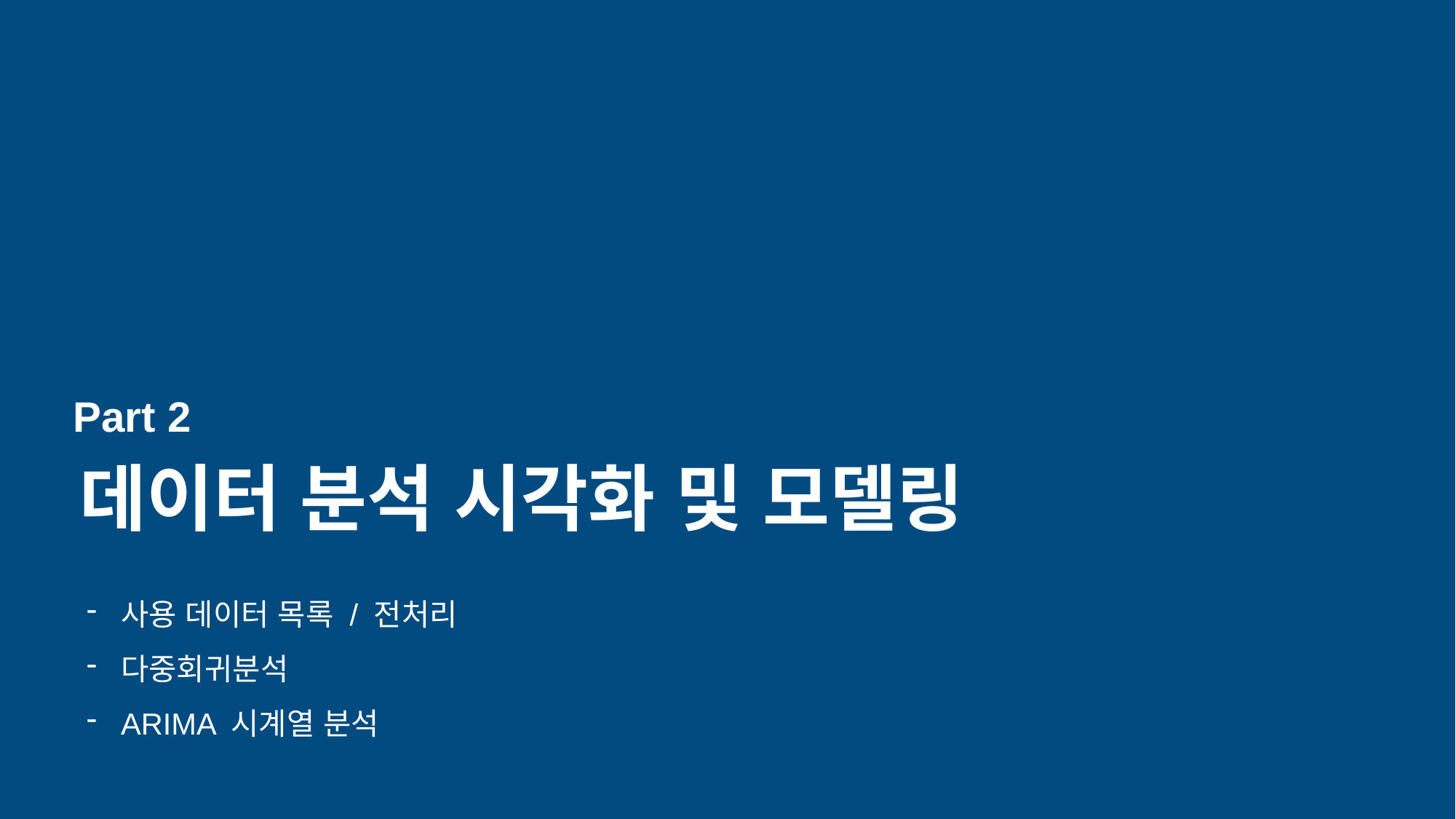

Part 2
데이터 분석 시각화 및 모델링
사용 데이터 목록 / 전처리
다중회귀분석
ARIMA 시계열 분석